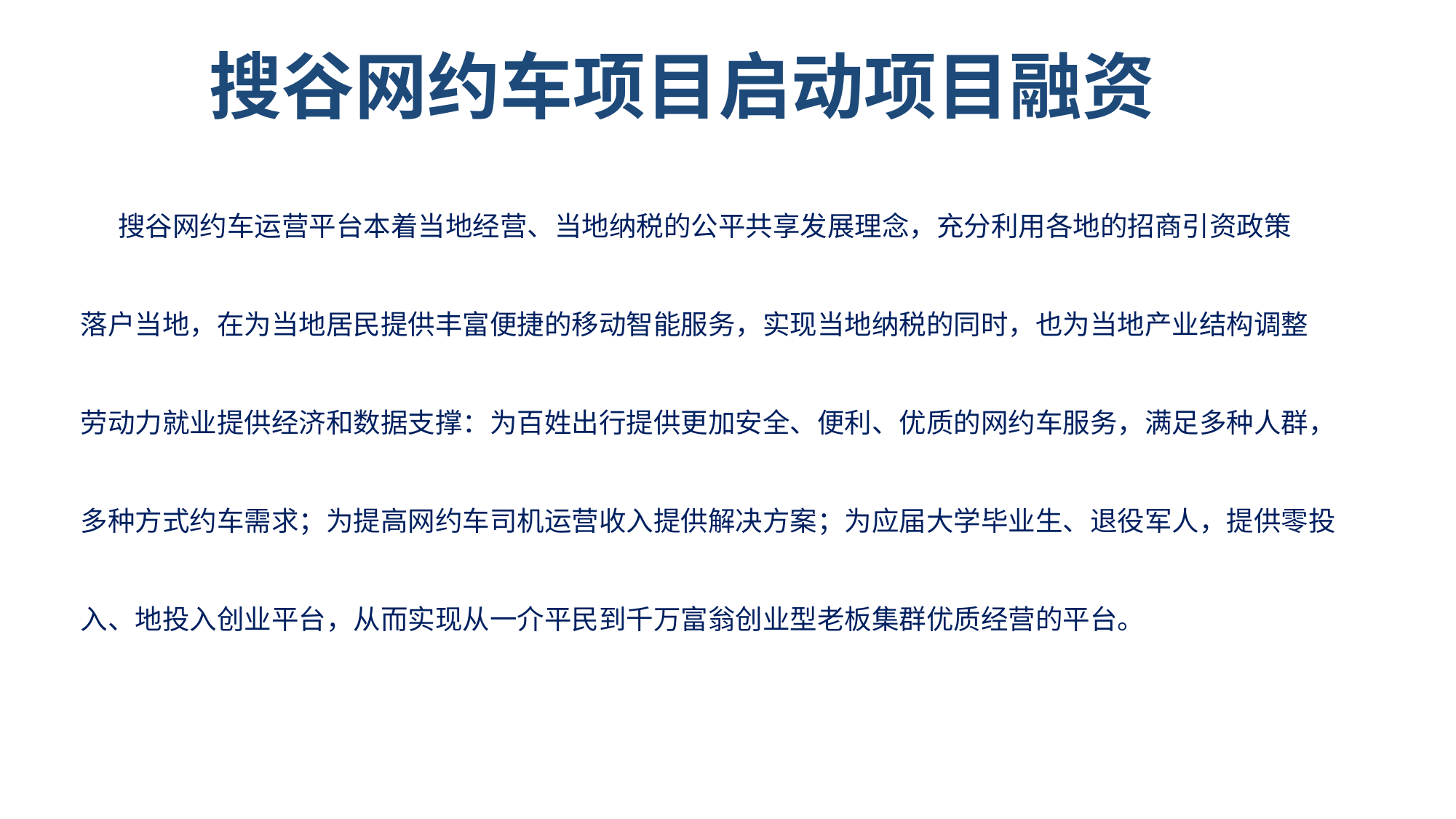

搜谷网约车项目启动项目融资
     搜谷网约车运营平台本着当地经营、当地纳税的公平共享发展理念，充分利用各地的招商引资政策

落户当地，在为当地居民提供丰富便捷的移动智能服务，实现当地纳税的同时，也为当地产业结构调整

劳动力就业提供经济和数据支撑：为百姓出行提供更加安全、便利、优质的网约车服务，满足多种人群，

多种方式约车需求；为提高网约车司机运营收入提供解决方案；为应届大学毕业生、退役军人，提供零投

入、地投入创业平台，从而实现从一介平民到千万富翁创业型老板集群优质经营的平台。